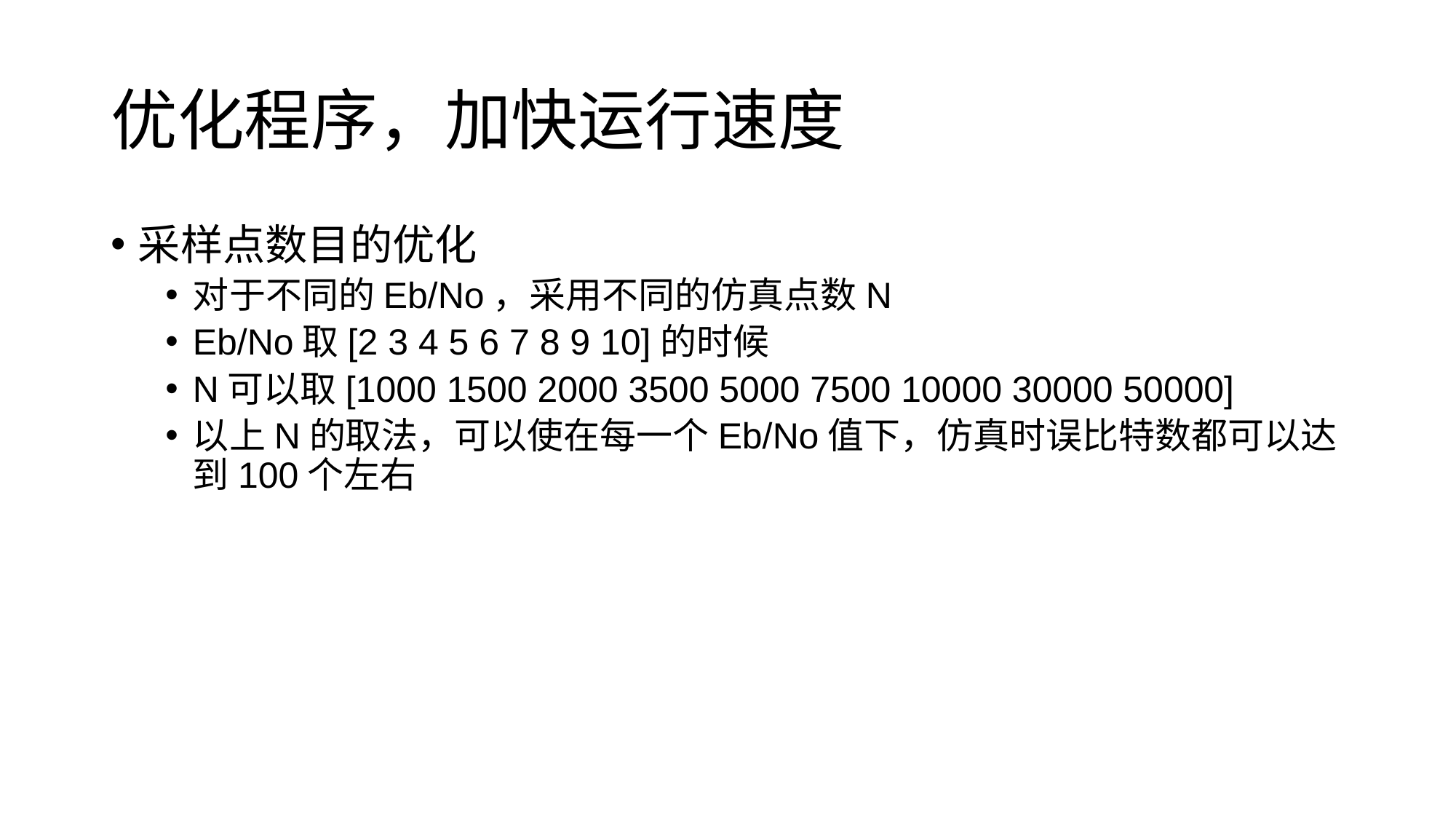

# 优化程序，加快运行速度
采样点数目的优化
对于不同的Eb/No，采用不同的仿真点数N
Eb/No取[2 3 4 5 6 7 8 9 10]的时候
N可以取[1000 1500 2000 3500 5000 7500 10000 30000 50000]
以上N的取法，可以使在每一个Eb/No值下，仿真时误比特数都可以达到100个左右